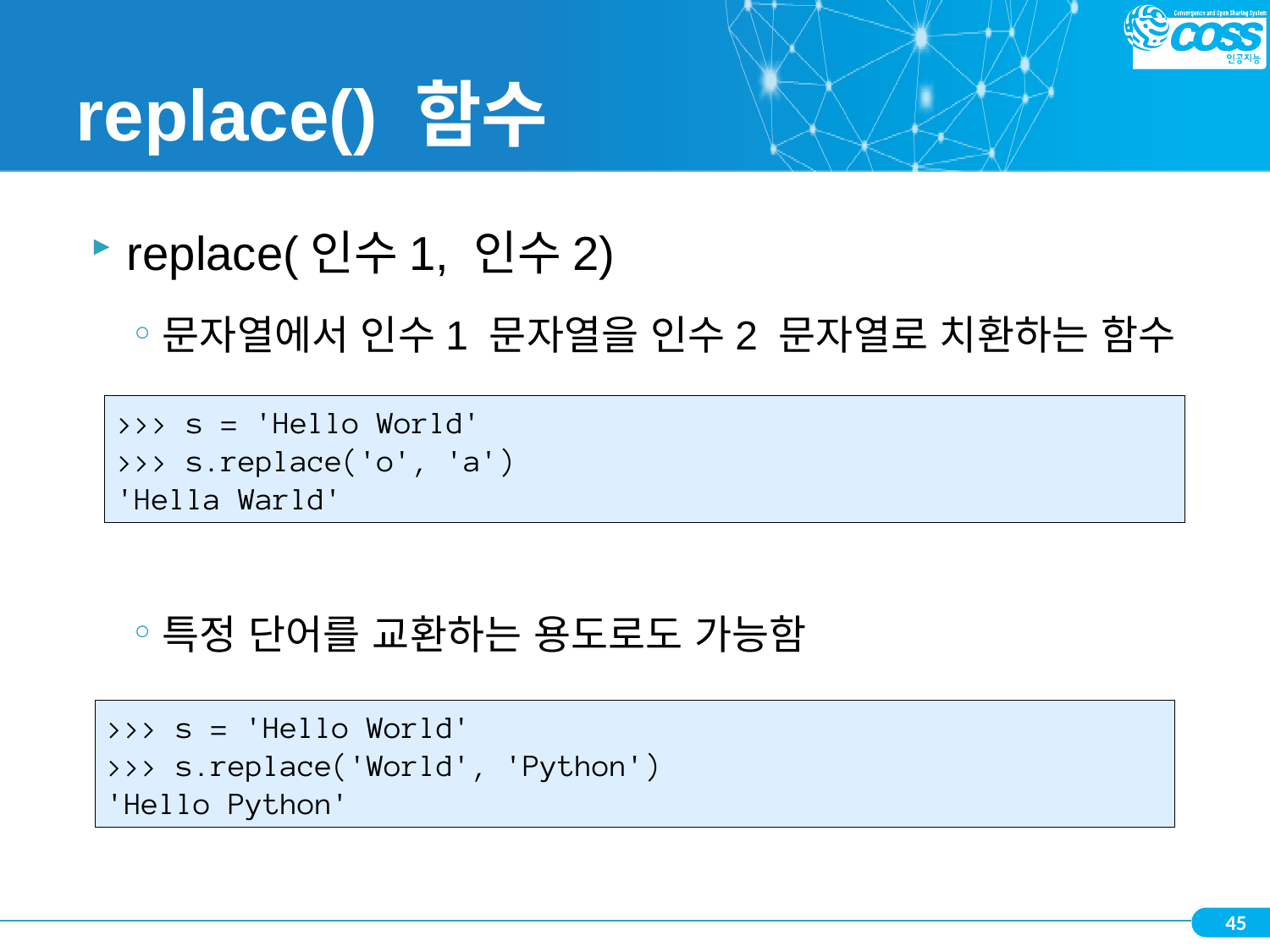

# replace() 함수
replace(인수1, 인수2)
문자열에서 인수1 문자열을 인수2 문자열로 치환하는 함수

특정 단어를 교환하는 용도로도 가능함

>>> s = 'Hello World'
>>> s.replace('o', 'a')
'Hella Warld'
>>> s = 'Hello World'
>>> s.replace('World', 'Python')
'Hello Python'